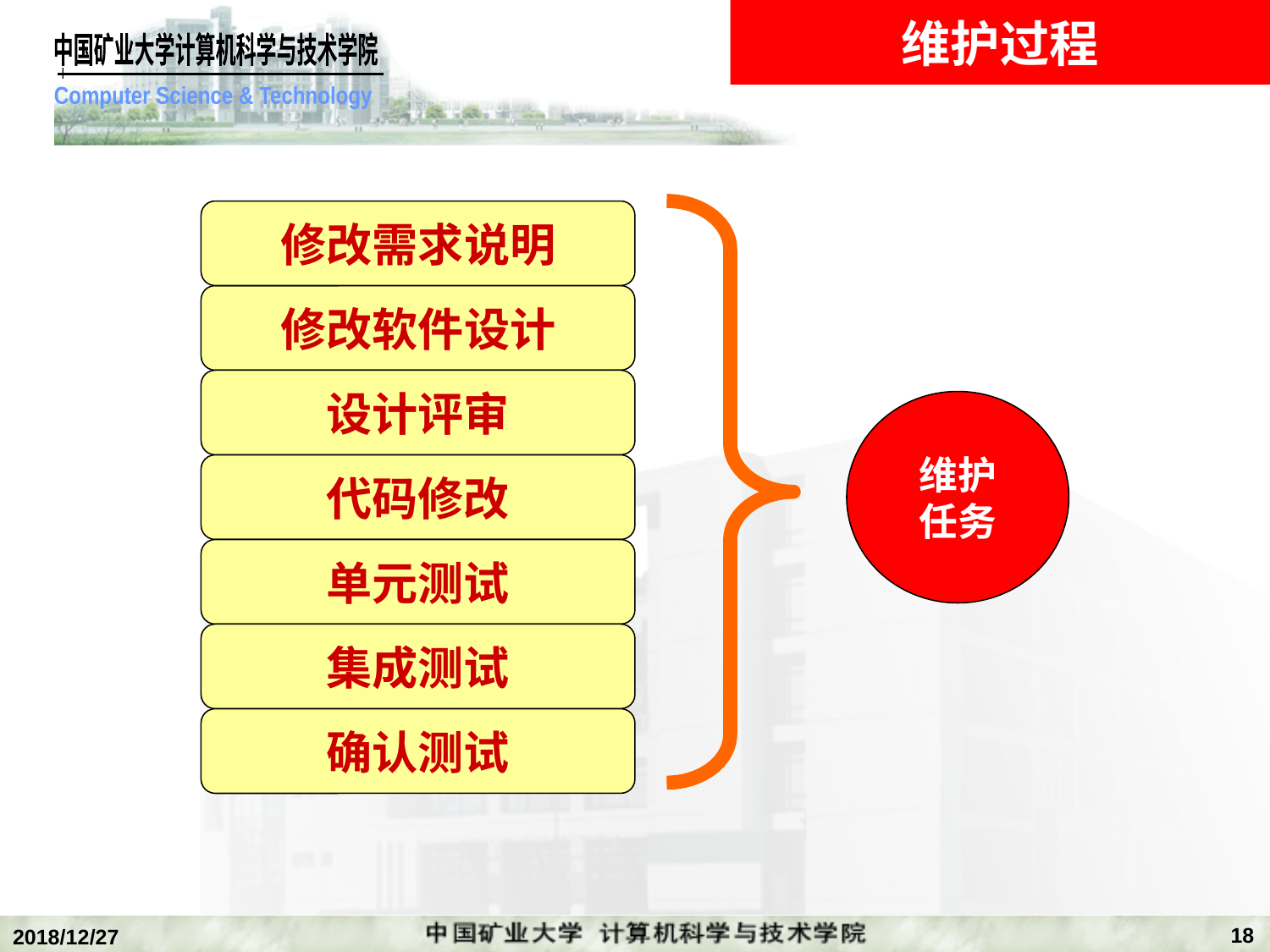

维护过程
#

修改需求说明

修改软件设计
设计评审
维护
任务
代码修改
单元测试
集成测试
确认测试
18
2018/12/27